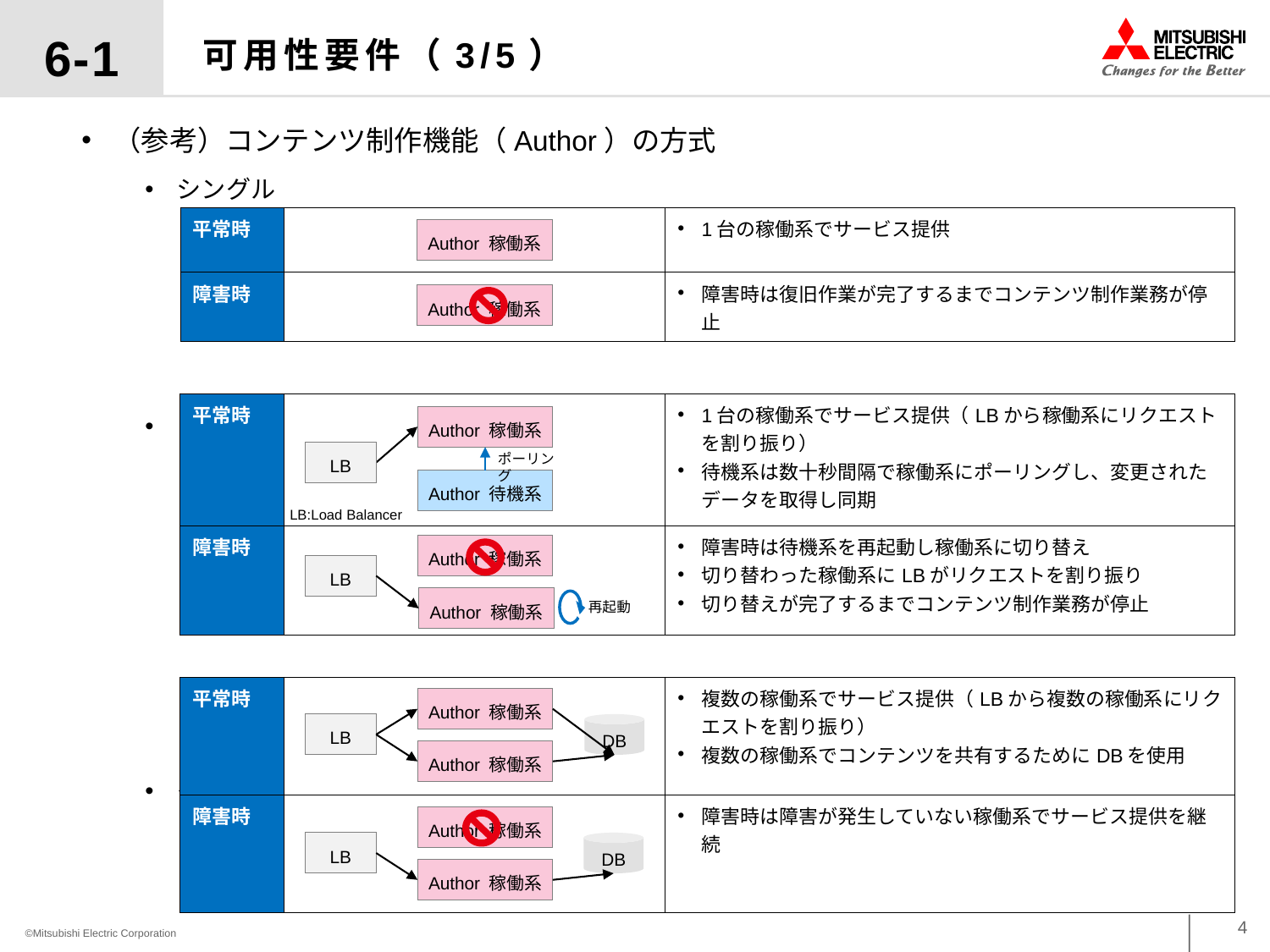

6-1
# 可用性要件（3/5）
（参考）コンテンツ制作機能（Author）の方式
シングル

コールドスタンバイ

クラスタリング
| 平常時 |  | 1台の稼働系でサービス提供 |
| --- | --- | --- |
| 障害時 |  | 障害時は復旧作業が完了するまでコンテンツ制作業務が停止 |
Author 稼働系
Author 稼働系

| 平常時 |  | 1台の稼働系でサービス提供（LBから稼働系にリクエストを割り振り） 待機系は数十秒間隔で稼働系にポーリングし、変更されたデータを取得し同期 |
| --- | --- | --- |
| 障害時 |  | 障害時は待機系を再起動し稼働系に切り替え 切り替わった稼働系にLBがリクエストを割り振り 切り替えが完了するまでコンテンツ制作業務が停止 |
Author 稼働系
LB
ポーリング
Author 待機系
LB:Load Balancer
Author 稼働系

LB

Author 稼働系
再起動
| 平常時 |  | 複数の稼働系でサービス提供（LBから複数の稼働系にリクエストを割り振り） 複数の稼働系でコンテンツを共有するためにDBを使用 |
| --- | --- | --- |
| 障害時 |  | 障害時は障害が発生していない稼働系でサービス提供を継続 |
Author 稼働系
LB
DB
Author 稼働系
Author 稼働系

LB
DB
Author 稼働系
4